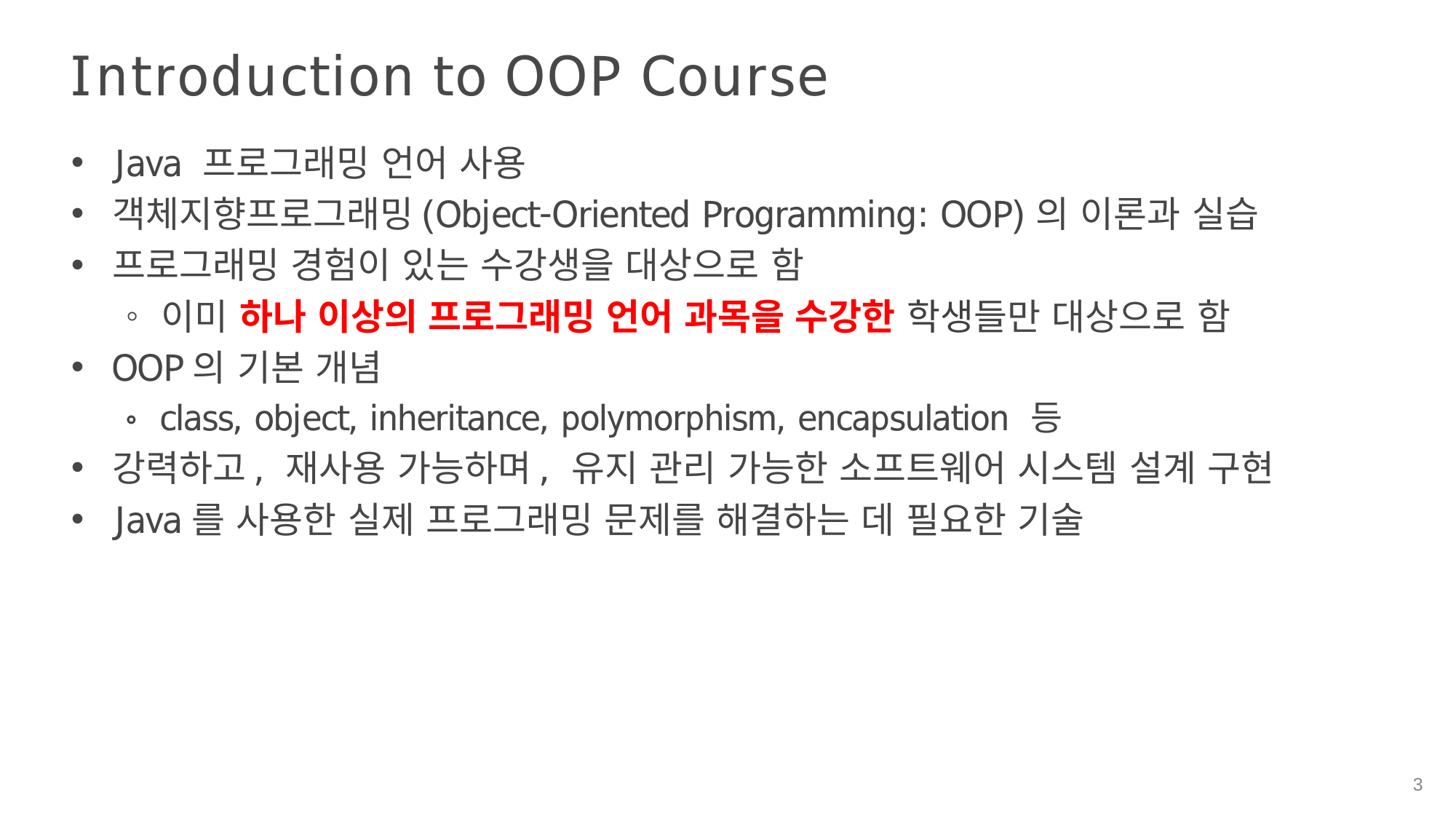

# Introduction to OOP Course
Java 프로그래밍 언어 사용
객체지향프로그래밍(Object-Oriented Programming: OOP)의 이론과 실습
프로그래밍 경험이 있는 수강생을 대상으로 함
이미 하나 이상의 프로그래밍 언어 과목을 수강한 학생들만 대상으로 함
OOP의 기본 개념
class, object, inheritance, polymorphism, encapsulation 등
강력하고, 재사용 가능하며, 유지 관리 가능한 소프트웨어 시스템 설계 구현
Java를 사용한 실제 프로그래밍 문제를 해결하는 데 필요한 기술
3